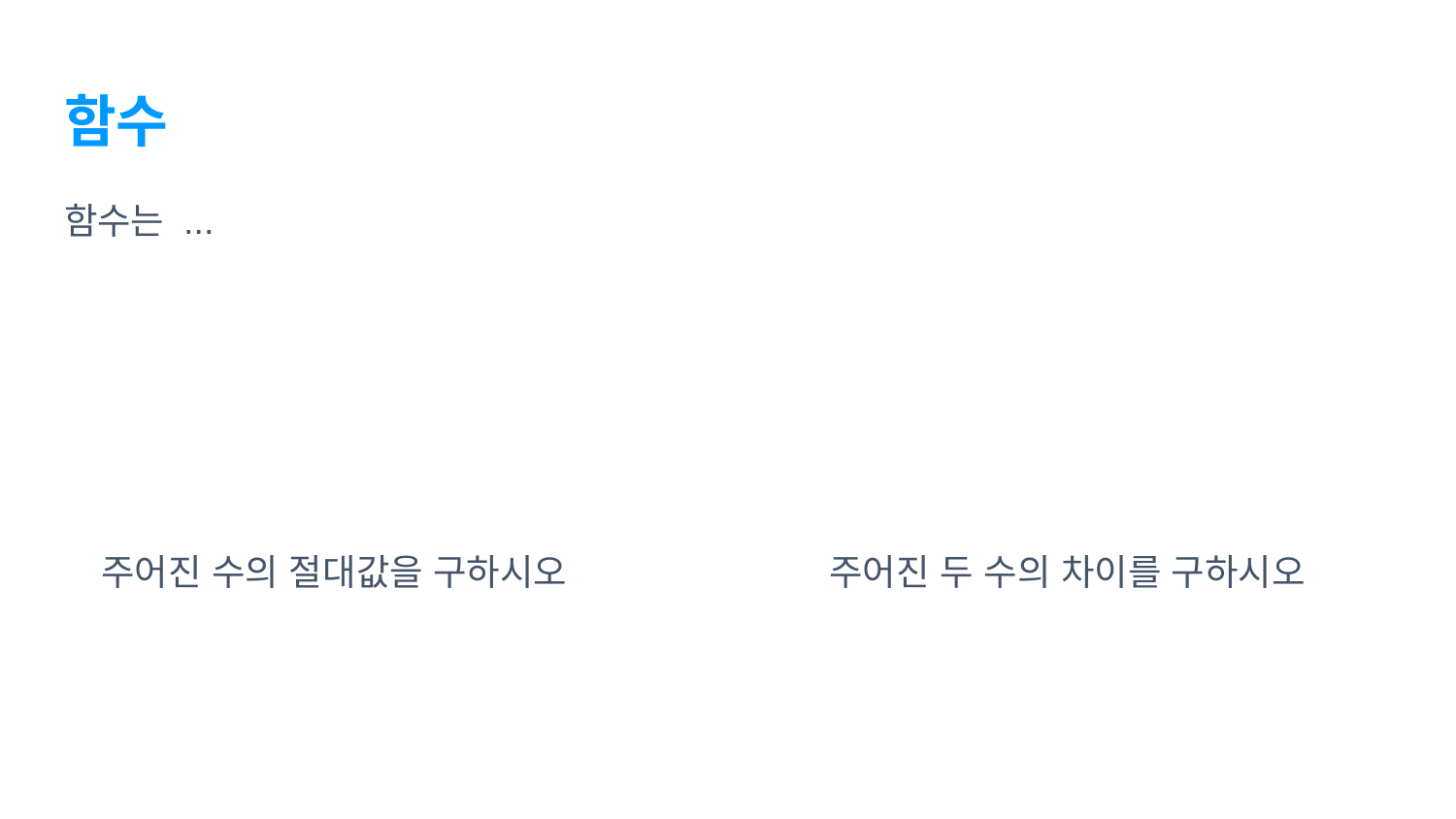

# 함수
함수는 ...
주어진 수의 절대값을 구하시오
주어진 두 수의 차이를 구하시오